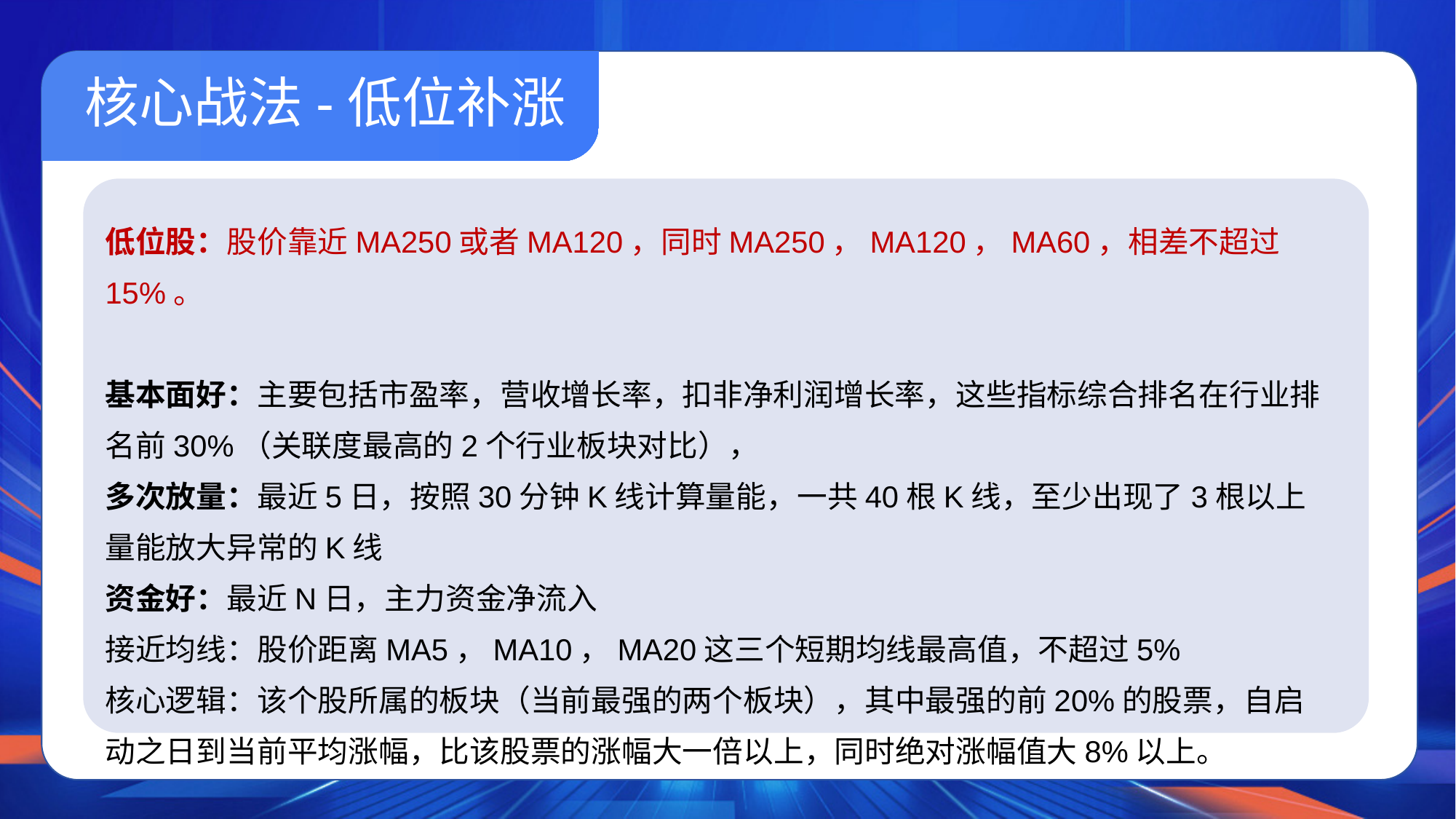

核心战法-低位补涨

低位股：股价靠近MA250或者MA120，同时MA250，MA120，MA60，相差不超过15%。

基本面好：主要包括市盈率，营收增长率，扣非净利润增长率，这些指标综合排名在行业排名前30%（关联度最高的2个行业板块对比），
多次放量：最近5日，按照30分钟K线计算量能，一共40根K线，至少出现了3根以上量能放大异常的K线
资金好：最近N日，主力资金净流入
接近均线：股价距离MA5，MA10，MA20这三个短期均线最高值，不超过5%
核心逻辑：该个股所属的板块（当前最强的两个板块），其中最强的前20%的股票，自启动之日到当前平均涨幅，比该股票的涨幅大一倍以上，同时绝对涨幅值大8%以上。